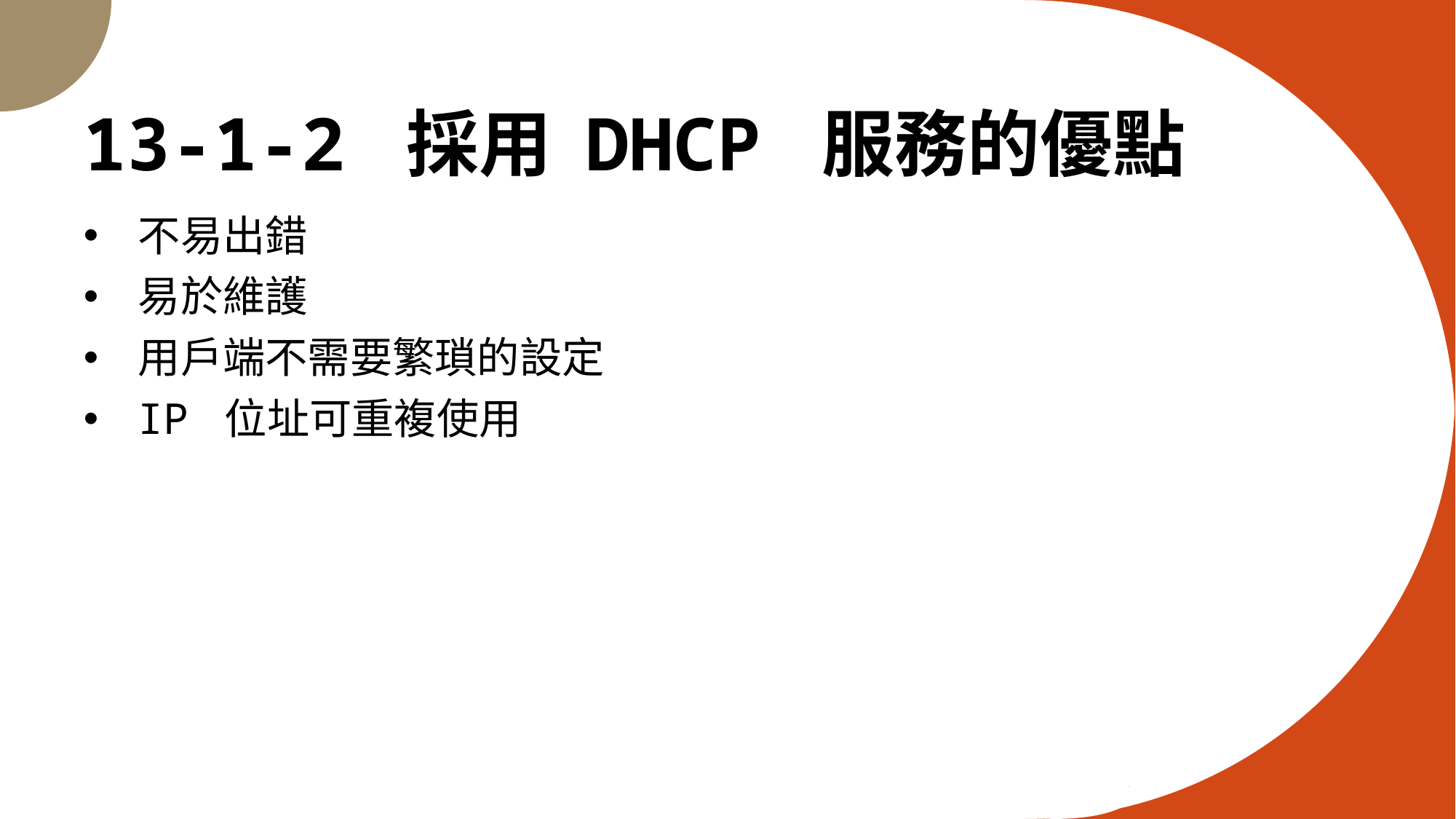

# 13-1-2 採用 DHCP 服務的優點
不易出錯
易於維護
用戶端不需要繁瑣的設定
IP 位址可重複使用